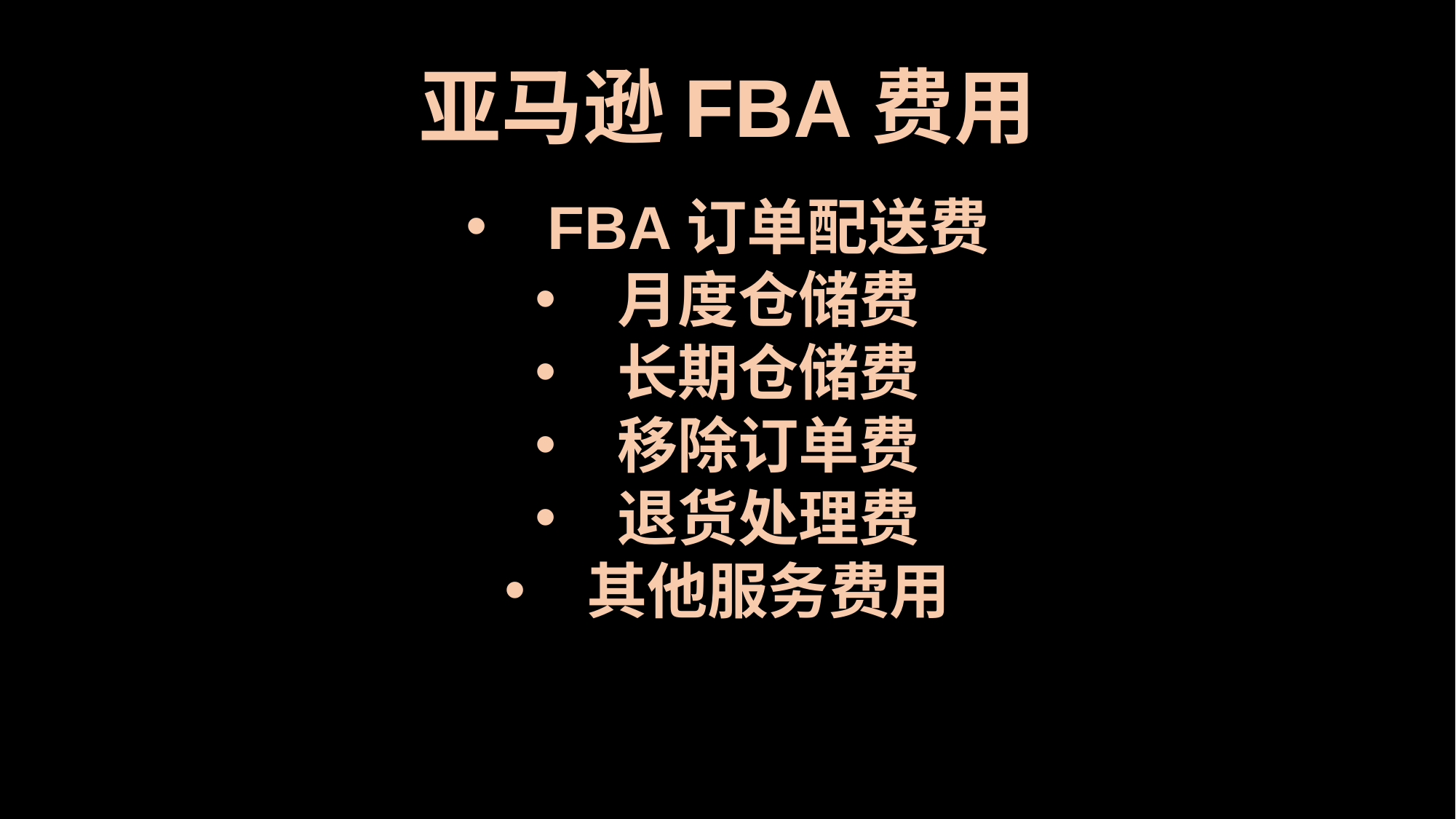

亚马逊FBA费用
FBA订单配送费
月度仓储费
长期仓储费
移除订单费
退货处理费
其他服务费用